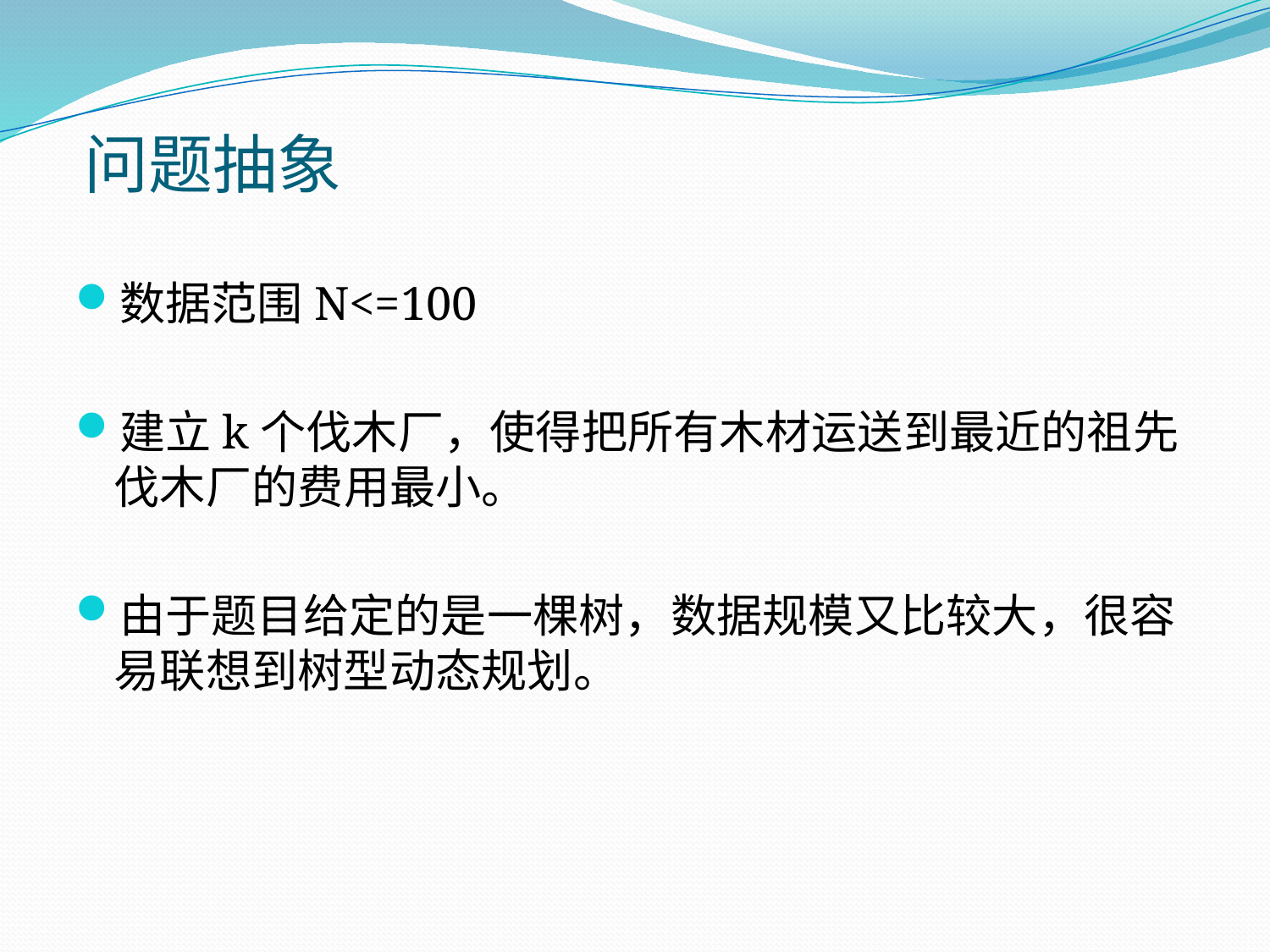

# 问题抽象
数据范围N<=100

建立k个伐木厂，使得把所有木材运送到最近的祖先伐木厂的费用最小。

由于题目给定的是一棵树，数据规模又比较大，很容易联想到树型动态规划。